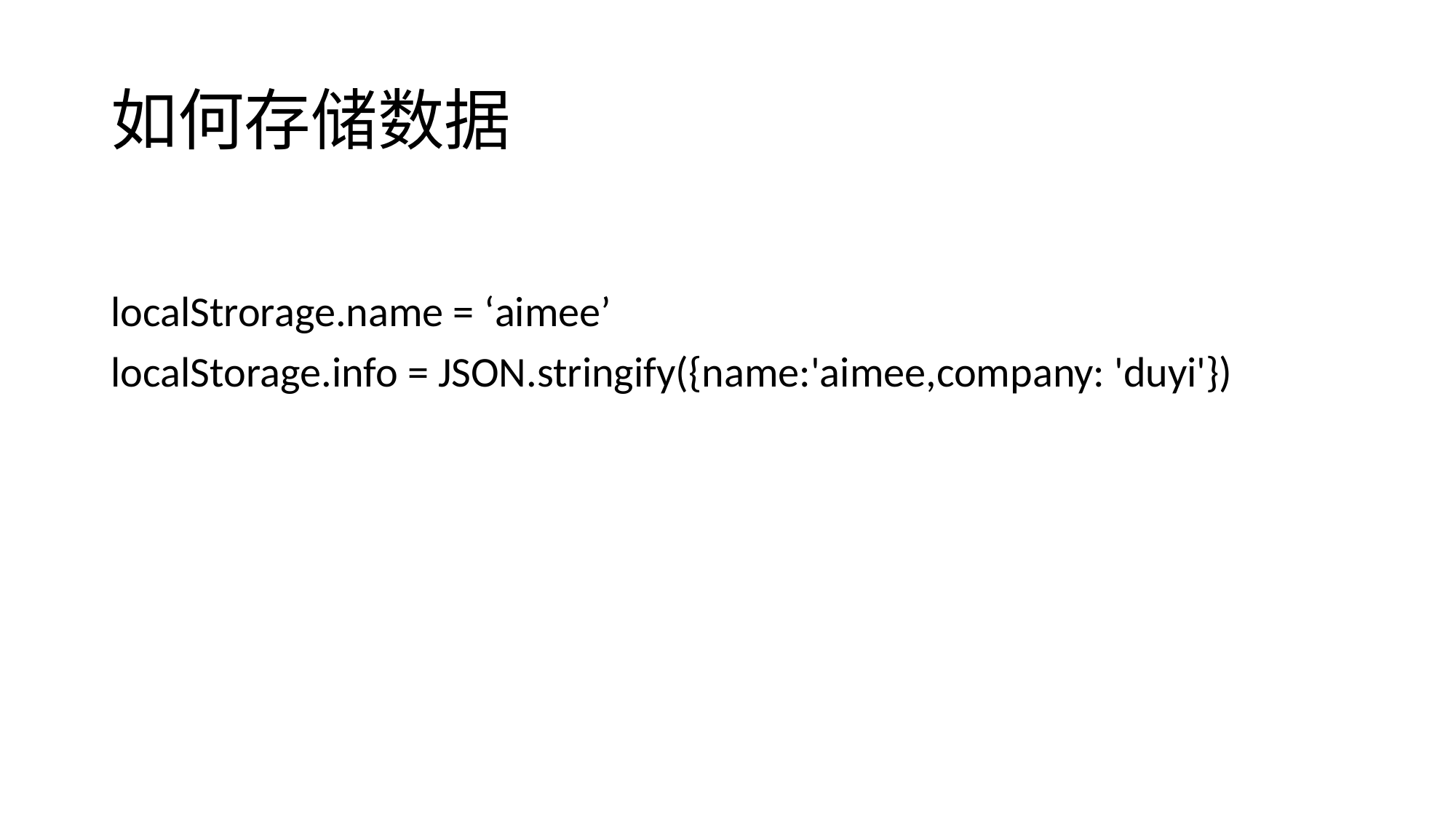

# 如何存储数据

localStrorage.name = ‘aimee’
localStorage.info = JSON.stringify({name:'aimee,company: 'duyi'})